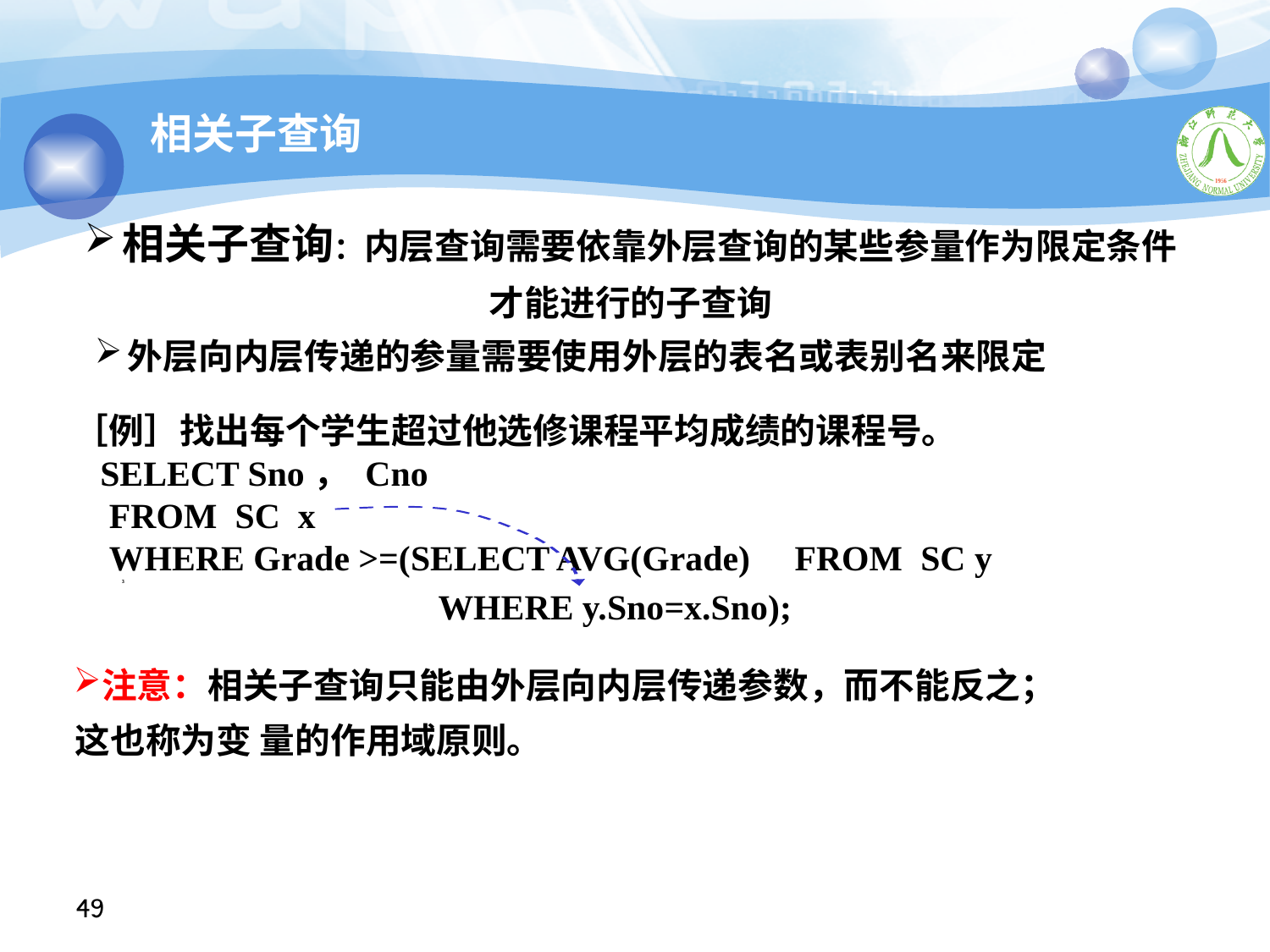

相关子查询
相关子查询：内层查询需要依靠外层查询的某些参量作为限定条件
才能进行的子查询
外层向内层传递的参量需要使用外层的表名或表别名来限定
［例］找出每个学生超过他选修课程平均成绩的课程号。
   SELECT Sno， Cno
    FROM  SC  x
    WHERE Grade >=(SELECT AVG(Grade)     FROM  SC y
                                      3
                                         WHERE y.Sno=x.Sno);

注意：相关子查询只能由外层向内层传递参数，而不能反之；这也称为变 量的作用域原则。
49